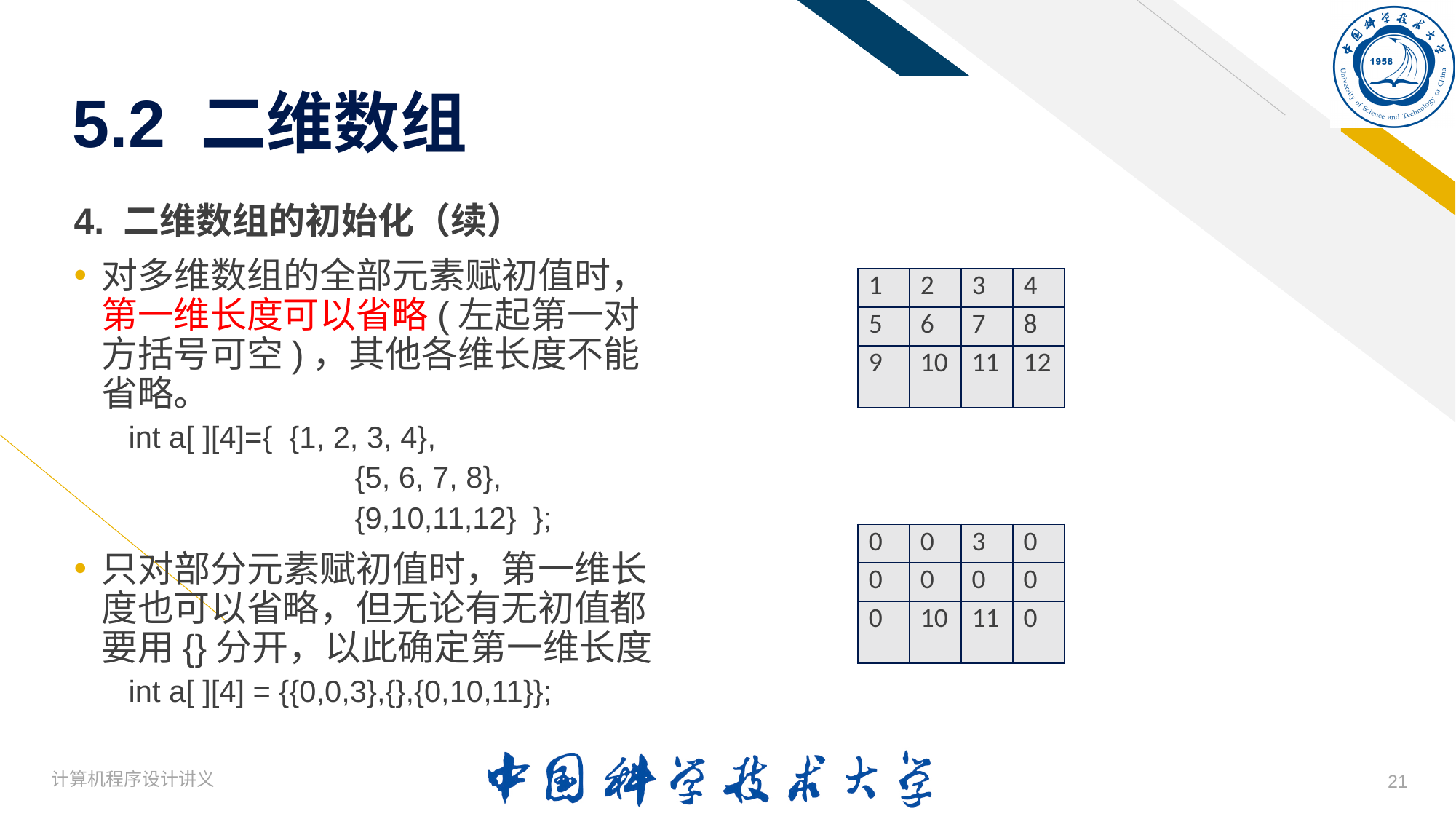

# 5.2 二维数组
4. 二维数组的初始化（续）
对多维数组的全部元素赋初值时，第一维长度可以省略(左起第一对方括号可空)，其他各维长度不能省略。
int a[ ][4]={  {1, 2, 3, 4},
	              {5, 6, 7, 8},
	              {9,10,11,12}  };
只对部分元素赋初值时，第一维长度也可以省略，但无论有无初值都要用{}分开，以此确定第一维长度
int a[ ][4] = {{0,0,3},{},{0,10,11}};

| 1 | 2 | 3 | 4 |
| --- | --- | --- | --- |
| 5 | 6 | 7 | 8 |
| 9 | 10 | 11 | 12 |
| 0 | 0 | 3 | 0 |
| --- | --- | --- | --- |
| 0 | 0 | 0 | 0 |
| 0 | 10 | 11 | 0 |
计算机程序设计讲义
21